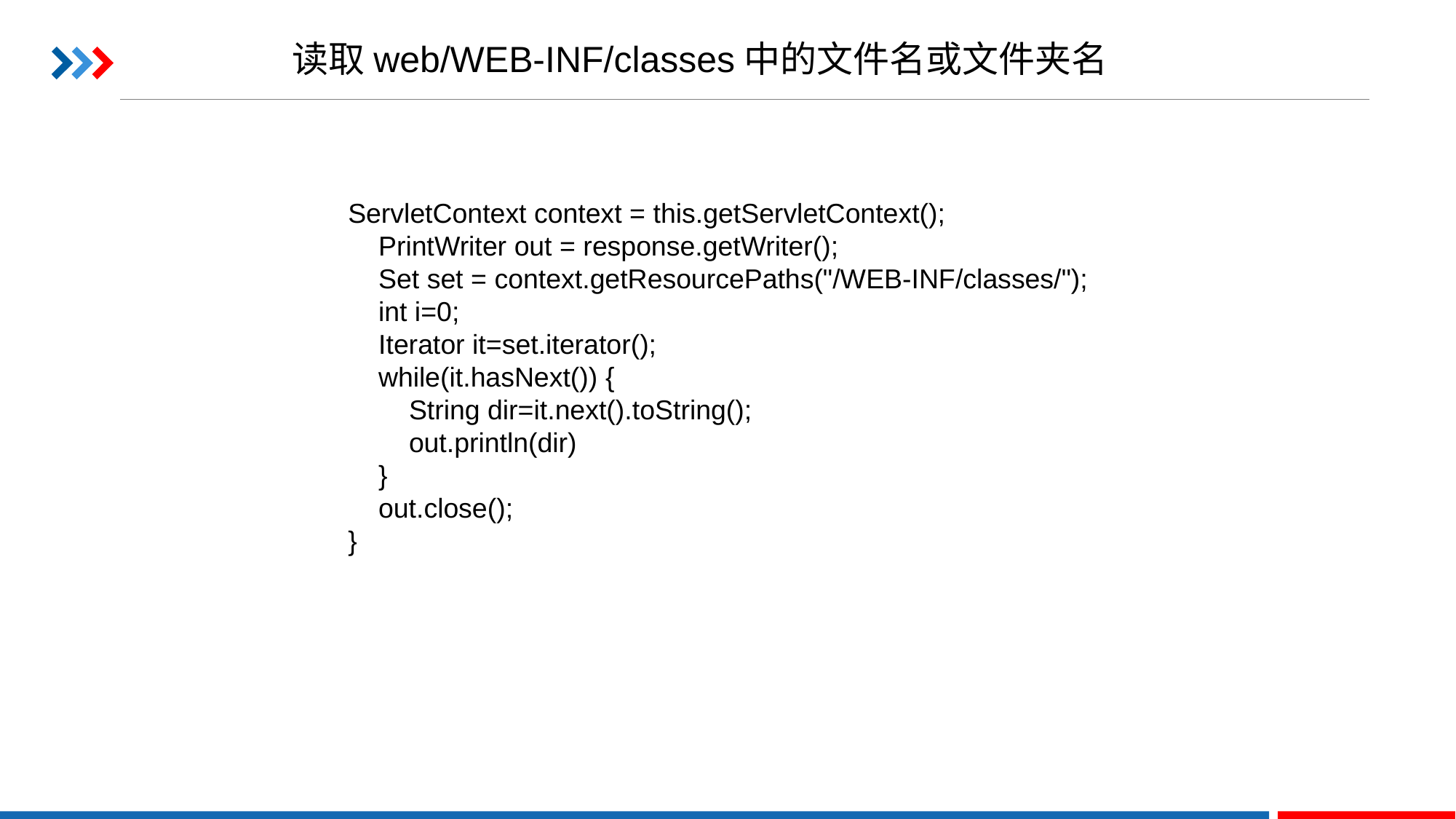

读取web/WEB-INF/classes中的文件名或文件夹名
ServletContext context = this.getServletContext();
    PrintWriter out = response.getWriter();
    Set set = context.getResourcePaths("/WEB-INF/classes/");
    int i=0;
    Iterator it=set.iterator();
    while(it.hasNext()) {
        String dir=it.next().toString();
        out.println(dir)
    }
    out.close();
}